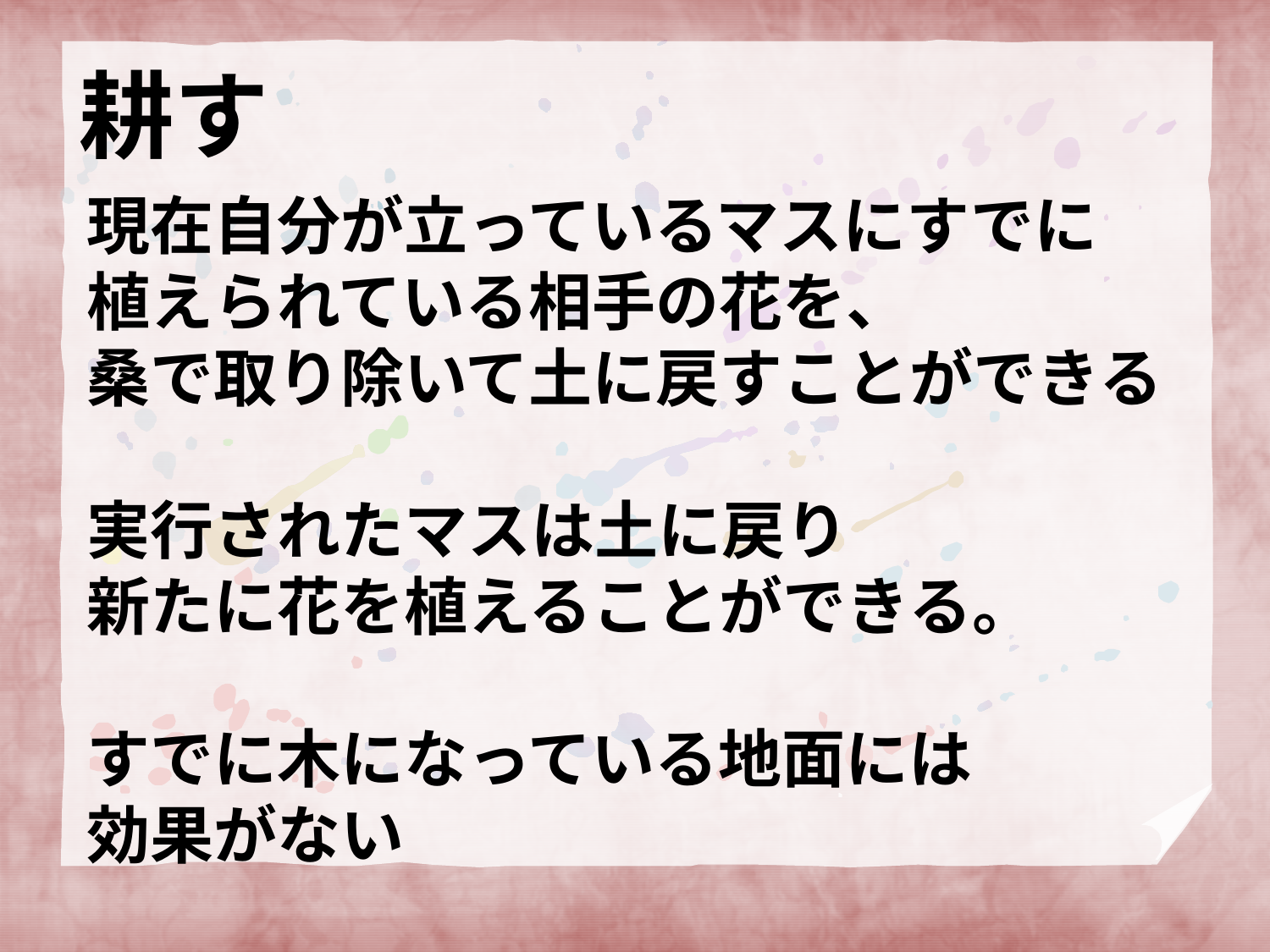

耕す
現在自分が立っているマスにすでに
植えられている相手の花を、
桑で取り除いて土に戻すことができる

実行されたマスは土に戻り
新たに花を植えることができる。

すでに木になっている地面には
効果がない